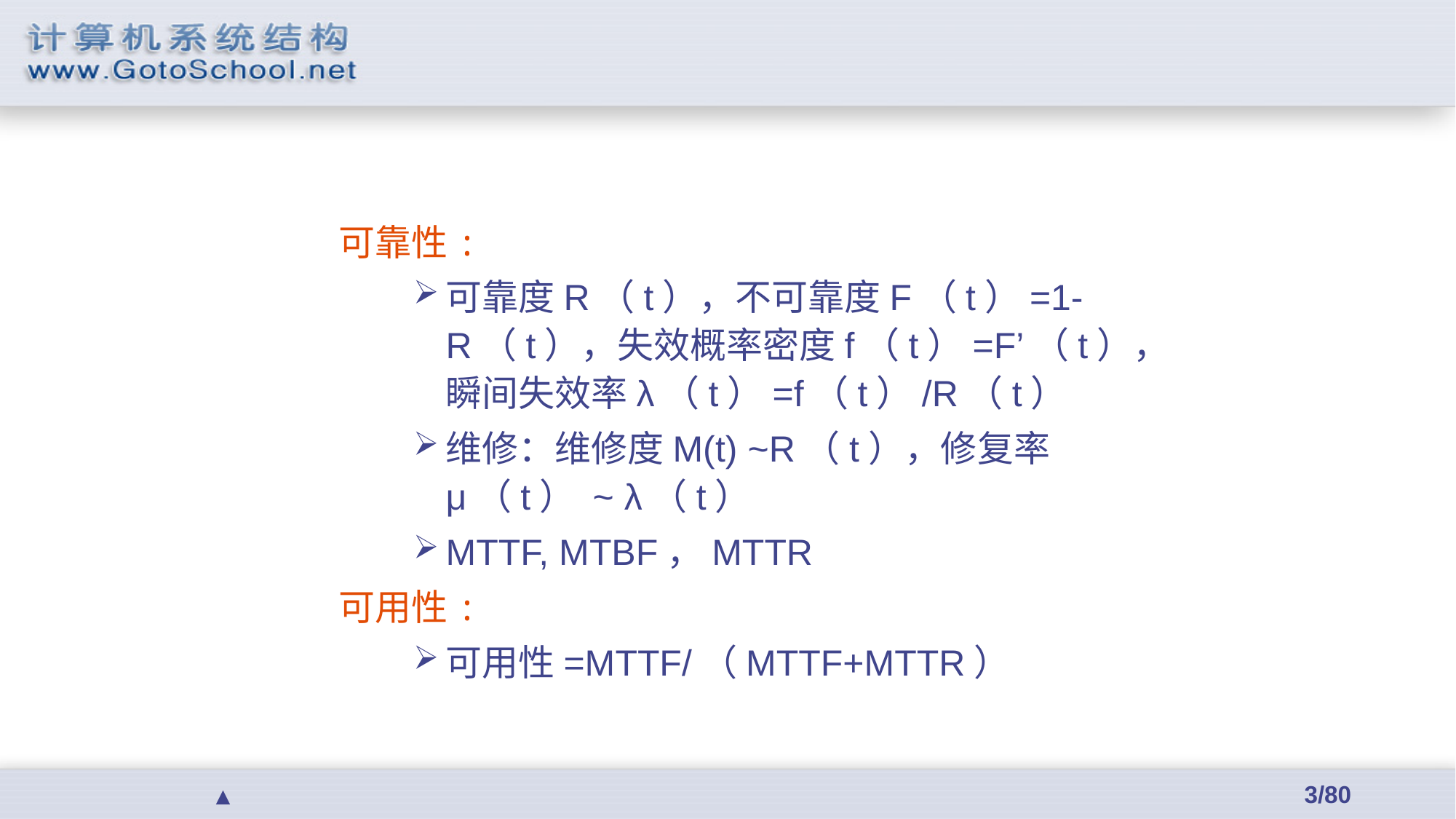

可靠性:
可靠度R（t），不可靠度F（t）=1-R（t），失效概率密度f（t）=F’（t），瞬间失效率λ（t）=f（t）/R（t）
维修：维修度M(t) ~R（t），修复率μ（t） ~ λ（t）
MTTF, MTBF，MTTR
可用性:
可用性=MTTF/（MTTF+MTTR）